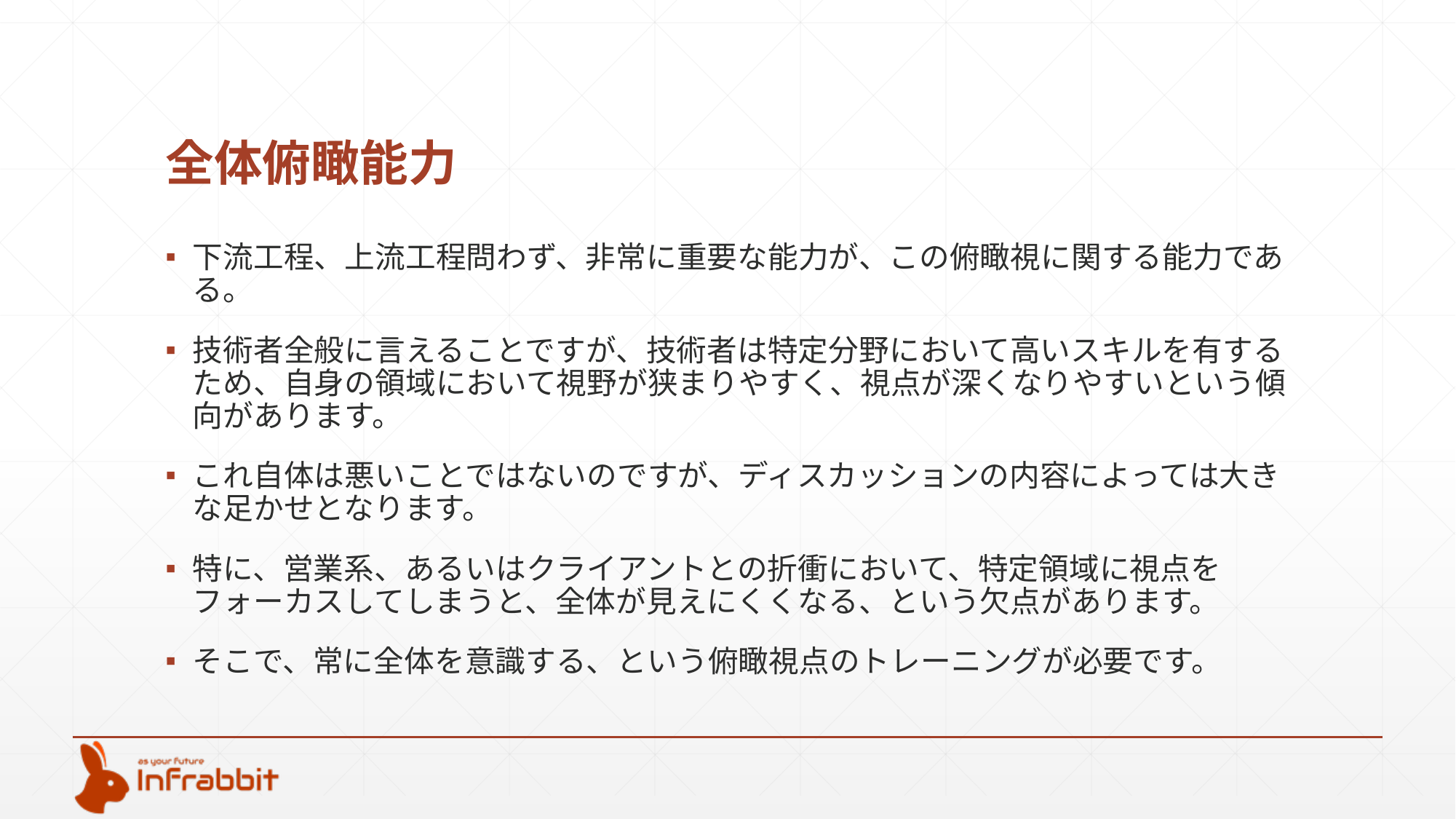

# 全体俯瞰能力
下流工程、上流工程問わず、非常に重要な能力が、この俯瞰視に関する能力である。
技術者全般に言えることですが、技術者は特定分野において高いスキルを有するため、自身の領域において視野が狭まりやすく、視点が深くなりやすいという傾向があります。
これ自体は悪いことではないのですが、ディスカッションの内容によっては大きな足かせとなります。
特に、営業系、あるいはクライアントとの折衝において、特定領域に視点をフォーカスしてしまうと、全体が見えにくくなる、という欠点があります。
そこで、常に全体を意識する、という俯瞰視点のトレーニングが必要です。